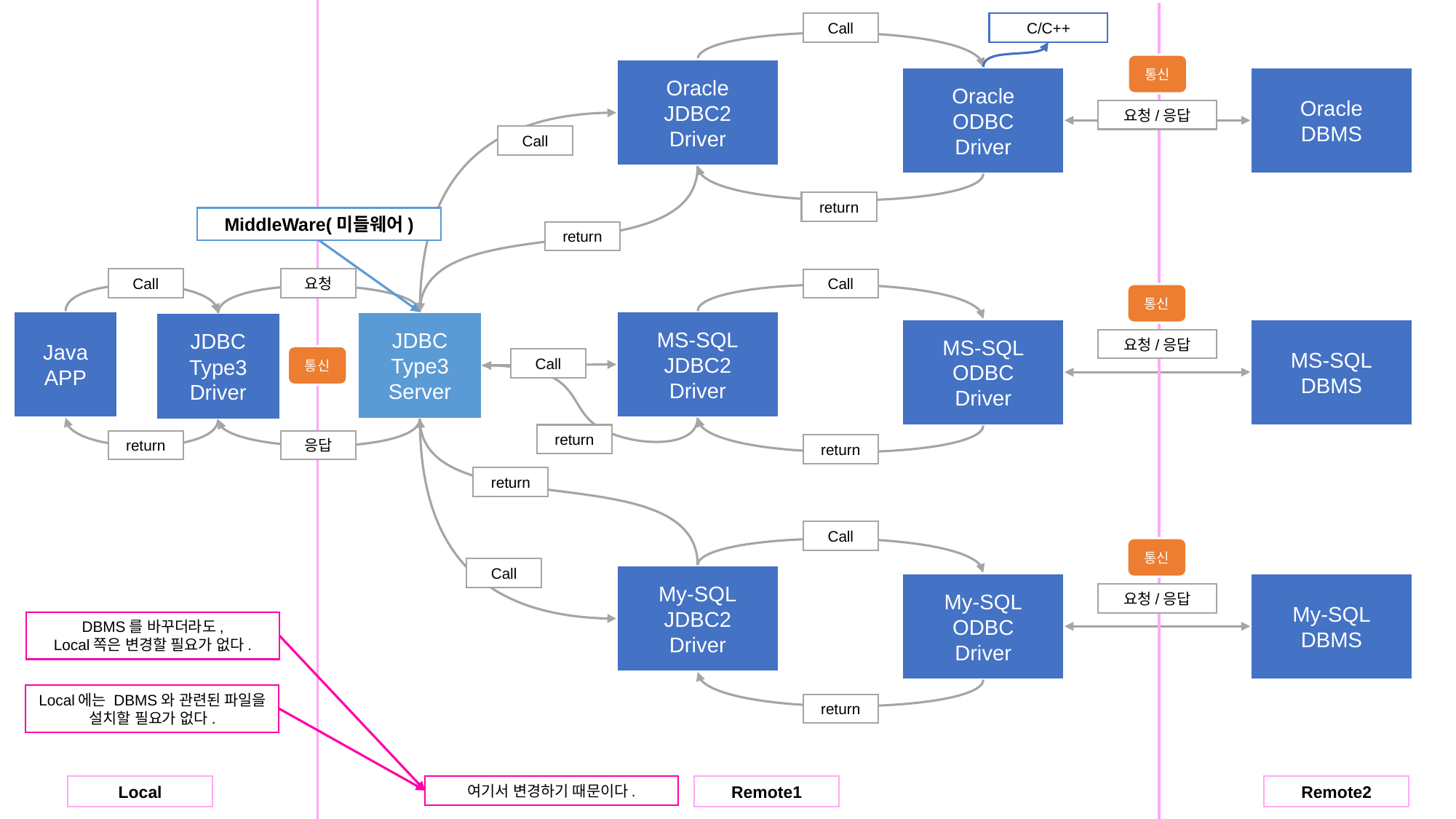

Call
C/C++
통신
Oracle
JDBC2
Driver
Oracle
ODBC
Driver
Oracle
DBMS
요청/응답
Call
return
MiddleWare(미들웨어)
return
Call
요청
Call
통신
Java
APP
MS-SQL
JDBC2
Driver
JDBC
Type3
Server
JDBC
Type3
Driver
MS-SQL
ODBC
Driver
MS-SQL
DBMS
요청/응답
통신
Call
return
return
응답
return
return
Call
통신
Call
My-SQL
JDBC2
Driver
My-SQL
ODBC
Driver
My-SQL
DBMS
요청/응답
DBMS를 바꾸더라도,
Local쪽은 변경할 필요가 없다.
Local에는 DBMS와 관련된 파일을 설치할 필요가 없다.
return
Local
여기서 변경하기 때문이다.
Remote1
Remote2